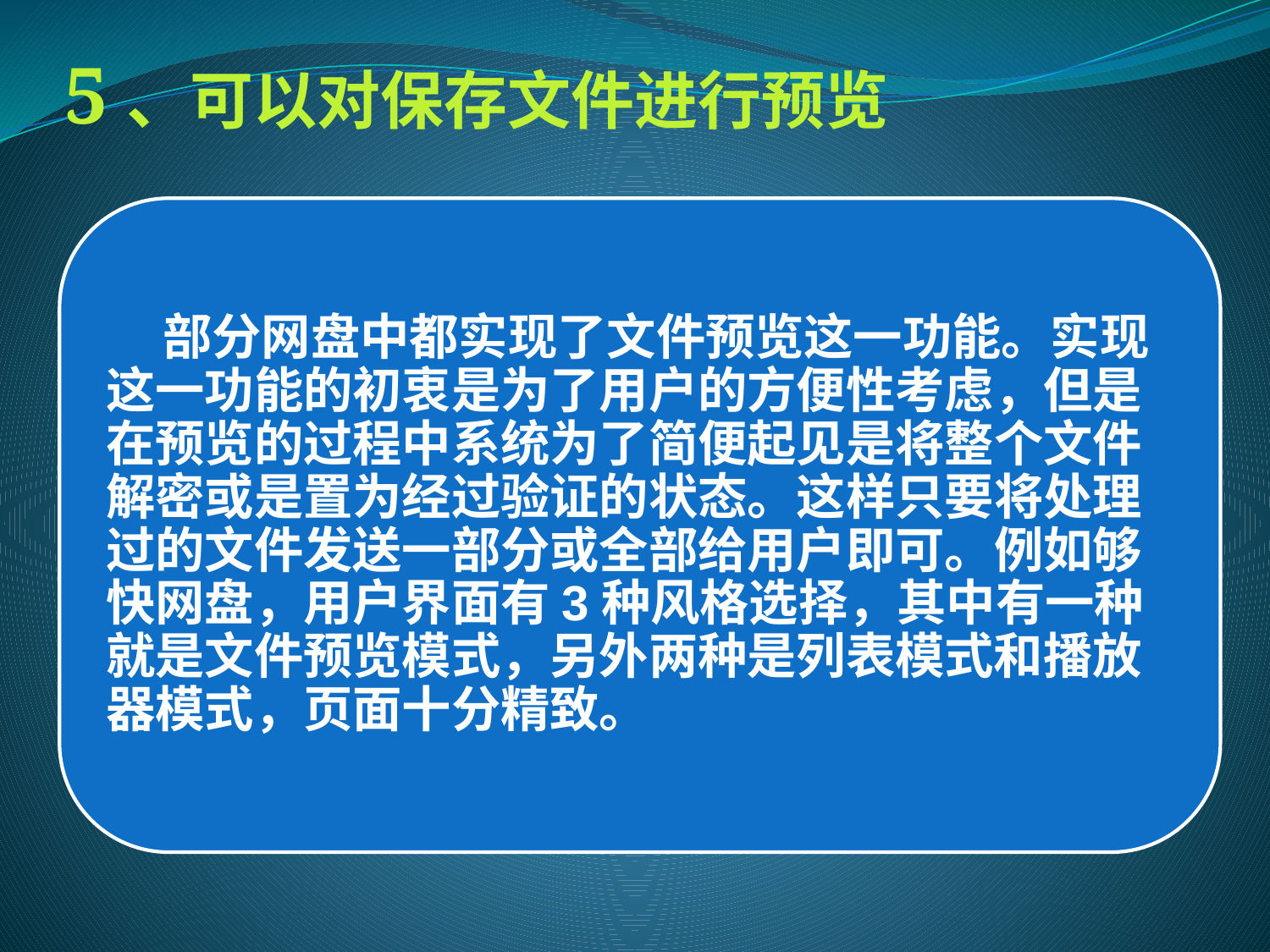

5、可以对保存文件进行预览
    部分网盘中都实现了文件预览这一功能。实现这一功能的初衷是为了用户的方便性考虑，但是在预览的过程中系统为了简便起见是将整个文件解密或是置为经过验证的状态。这样只要将处理过的文件发送一部分或全部给用户即可。例如够快网盘，用户界面有3种风格选择，其中有一种就是文件预览模式，另外两种是列表模式和播放器模式，页面十分精致。